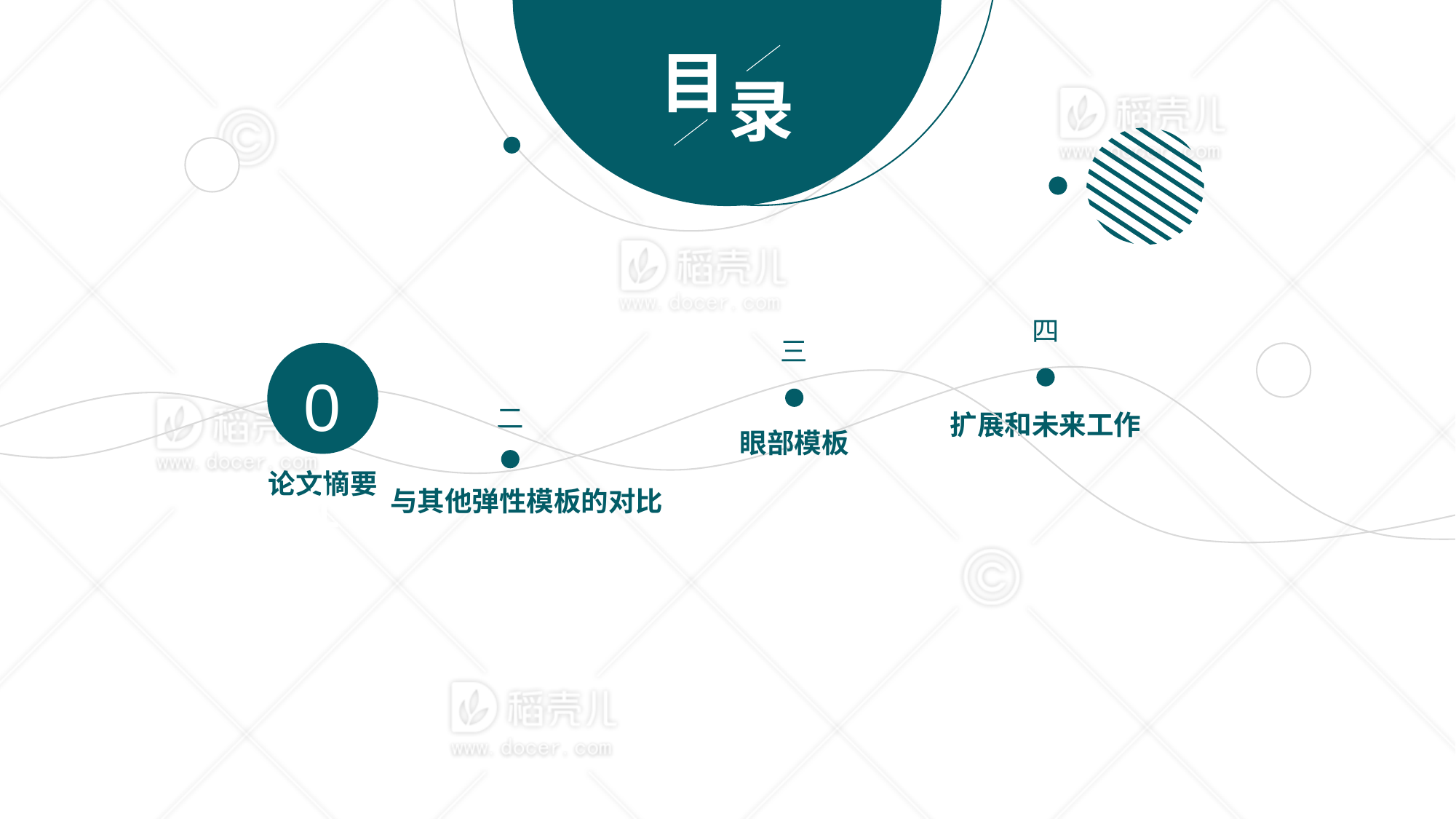

目
录

四
三

01

二
扩展和未来工作
眼部模板

论文摘要
与其他弹性模板的对比